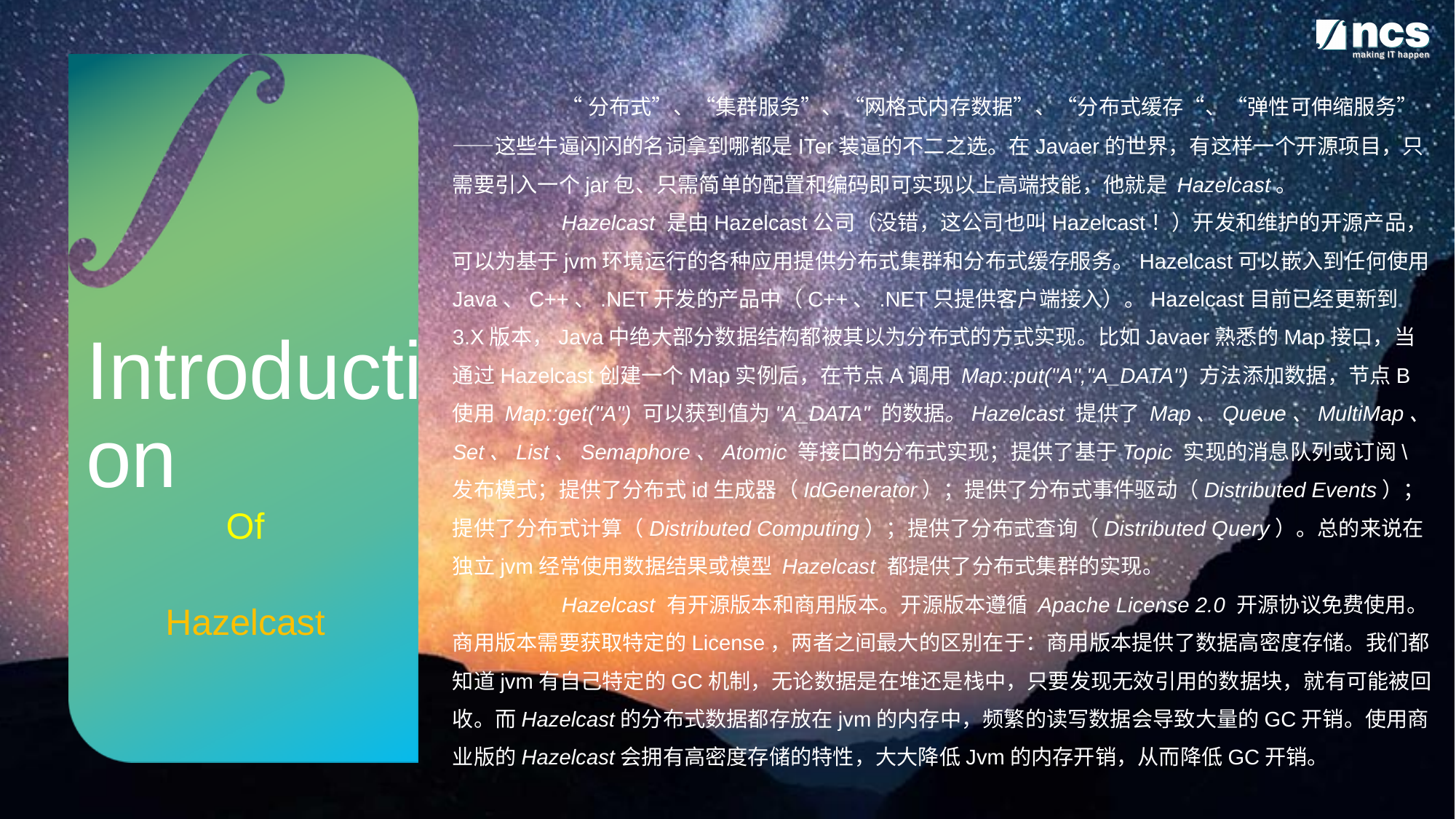

“分布式”、“集群服务”、“网格式内存数据”、“分布式缓存“、“弹性可伸缩服务”——这些牛逼闪闪的名词拿到哪都是ITer装逼的不二之选。在Javaer的世界，有这样一个开源项目，只需要引入一个jar包、只需简单的配置和编码即可实现以上高端技能，他就是 Hazelcast。
    	Hazelcast 是由Hazelcast公司（没错，这公司也叫Hazelcast！）开发和维护的开源产品，可以为基于jvm环境运行的各种应用提供分布式集群和分布式缓存服务。Hazelcast可以嵌入到任何使用Java、C++、.NET开发的产品中（C++、.NET只提供客户端接入）。Hazelcast目前已经更新到3.X版本，Java中绝大部分数据结构都被其以为分布式的方式实现。比如Javaer熟悉的Map接口，当通过Hazelcast创建一个Map实例后，在节点A调用 Map::put("A","A_DATA") 方法添加数据，节点B使用 Map::get("A") 可以获到值为"A_DATA" 的数据。Hazelcast 提供了 Map、Queue、MultiMap、Set、List、Semaphore、Atomic 等接口的分布式实现；提供了基于Topic 实现的消息队列或订阅\发布模式；提供了分布式id生成器（IdGenerator）；提供了分布式事件驱动（Distributed Events）；提供了分布式计算（Distributed Computing）；提供了分布式查询（Distributed Query）。总的来说在独立jvm经常使用数据结果或模型 Hazelcast 都提供了分布式集群的实现。
    	Hazelcast 有开源版本和商用版本。开源版本遵循 Apache License 2.0 开源协议免费使用。商用版本需要获取特定的License，两者之间最大的区别在于：商用版本提供了数据高密度存储。我们都知道jvm有自己特定的GC机制，无论数据是在堆还是栈中，只要发现无效引用的数据块，就有可能被回收。而Hazelcast的分布式数据都存放在jvm的内存中，频繁的读写数据会导致大量的GC开销。使用商业版的Hazelcast会拥有高密度存储的特性，大大降低Jvm的内存开销，从而降低GC开销。

# Introduction
Of

Hazelcast